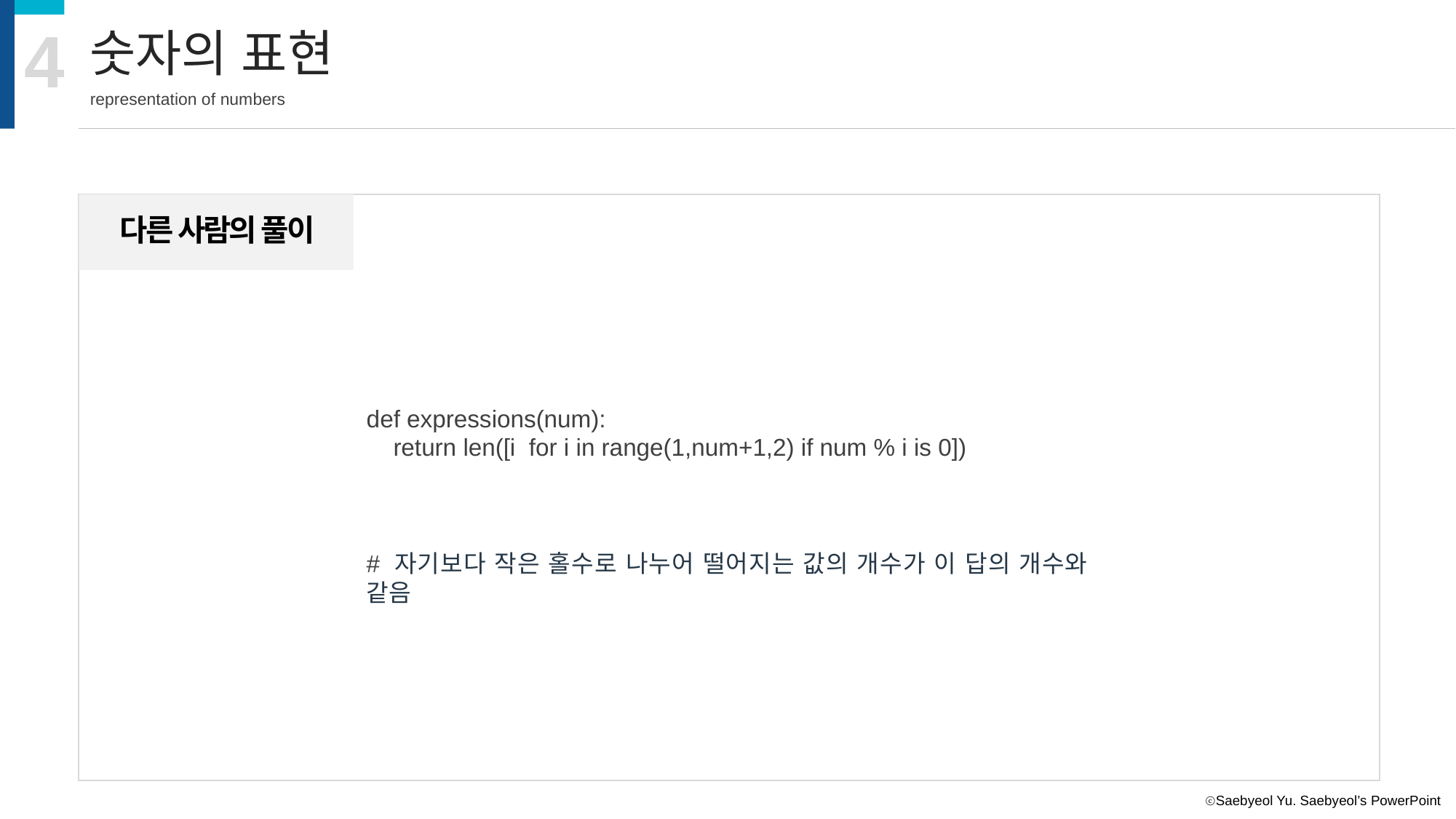

4
숫자의 표현
representation of numbers

다른 사람의 풀이
def expressions(num):
    return len([i  for i in range(1,num+1,2) if num % i is 0])

# 자기보다 작은 홀수로 나누어 떨어지는 값의 개수가 이 답의 개수와 같음